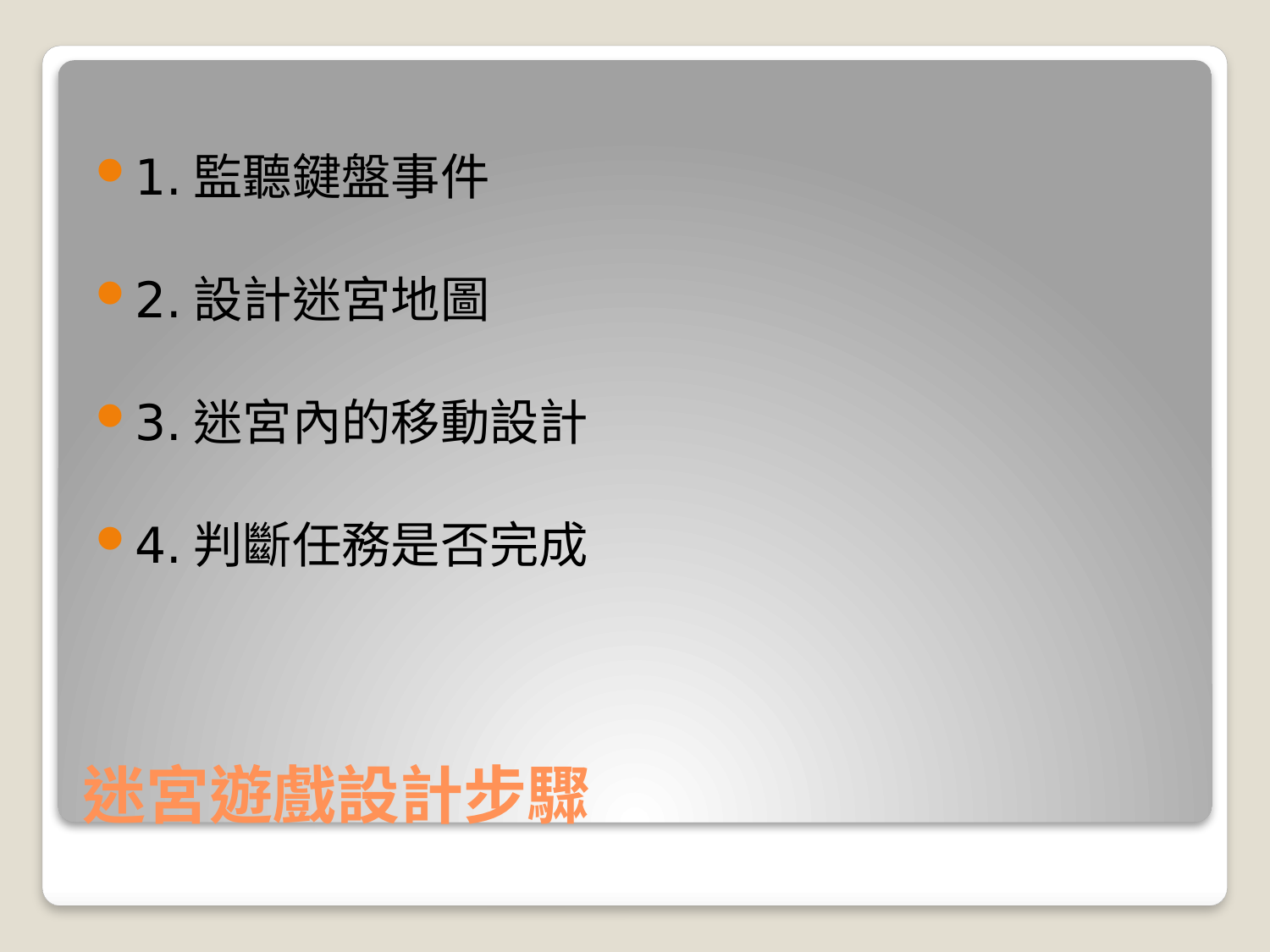

1.監聽鍵盤事件
2.設計迷宮地圖
3.迷宮內的移動設計
4.判斷任務是否完成
# 迷宮遊戲設計步驟